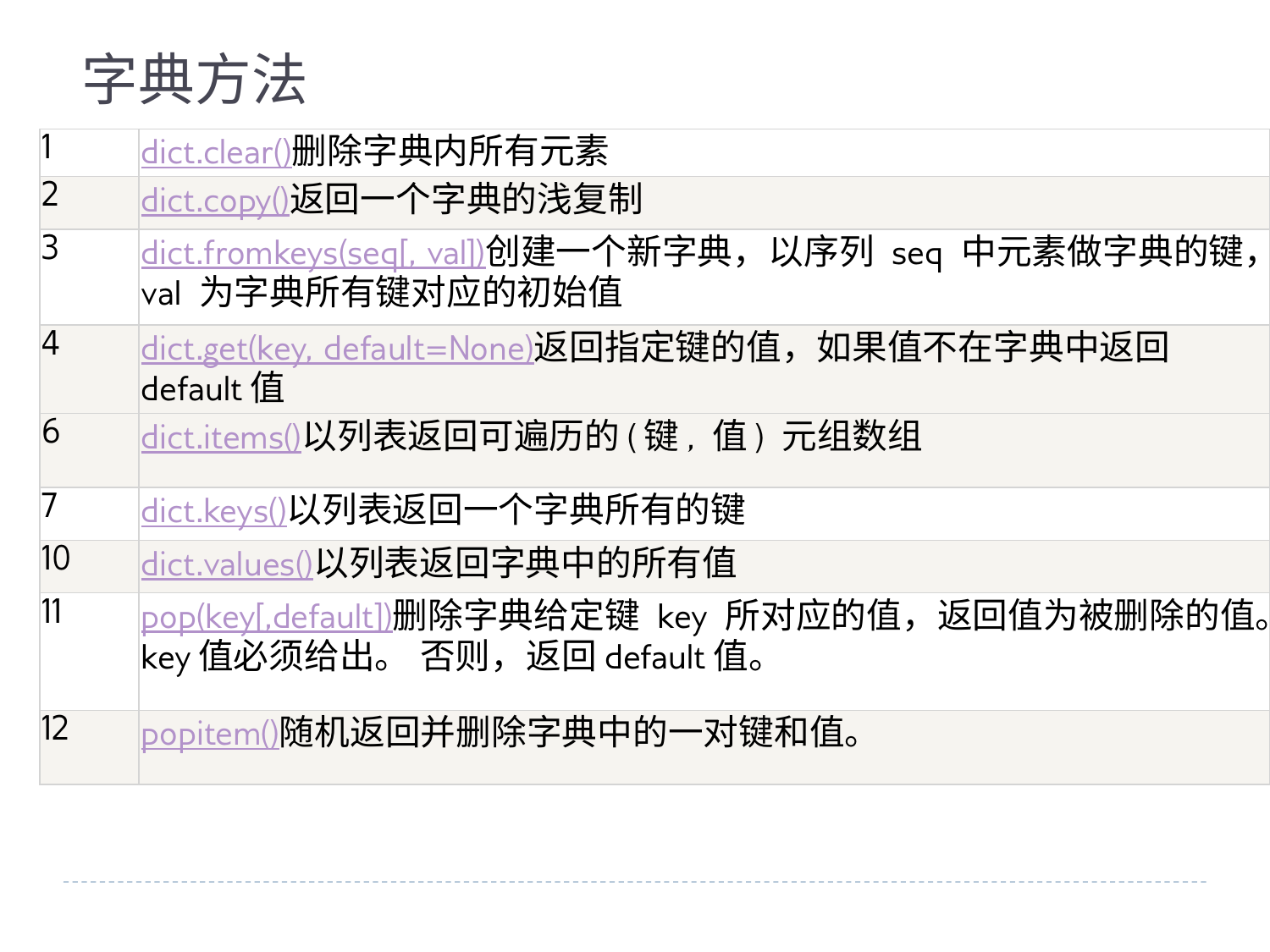

# 字典方法
| 1 | dict.clear() 删除字典内所有元素 |
| --- | --- |
| 2 | dict.copy() 返回一个字典的浅复制 |
| 3 | dict.fromkeys(seq[, val]) 创建一个新字典，以序列 seq 中元素做字典的键，val 为字典所有键对应的初始值 |
| 4 | dict.get(key, default=None) 返回指定键的值，如果值不在字典中返回default值 |
| 6 | dict.items() 以列表返回可遍历的(键, 值) 元组数组 |
| 7 | dict.keys() 以列表返回一个字典所有的键 |
| 10 | dict.values() 以列表返回字典中的所有值 |
| 11 | pop(key[,default]) 删除字典给定键 key 所对应的值，返回值为被删除的值。key值必须给出。 否则，返回default值。 |
| 12 | popitem() 随机返回并删除字典中的一对键和值。 |